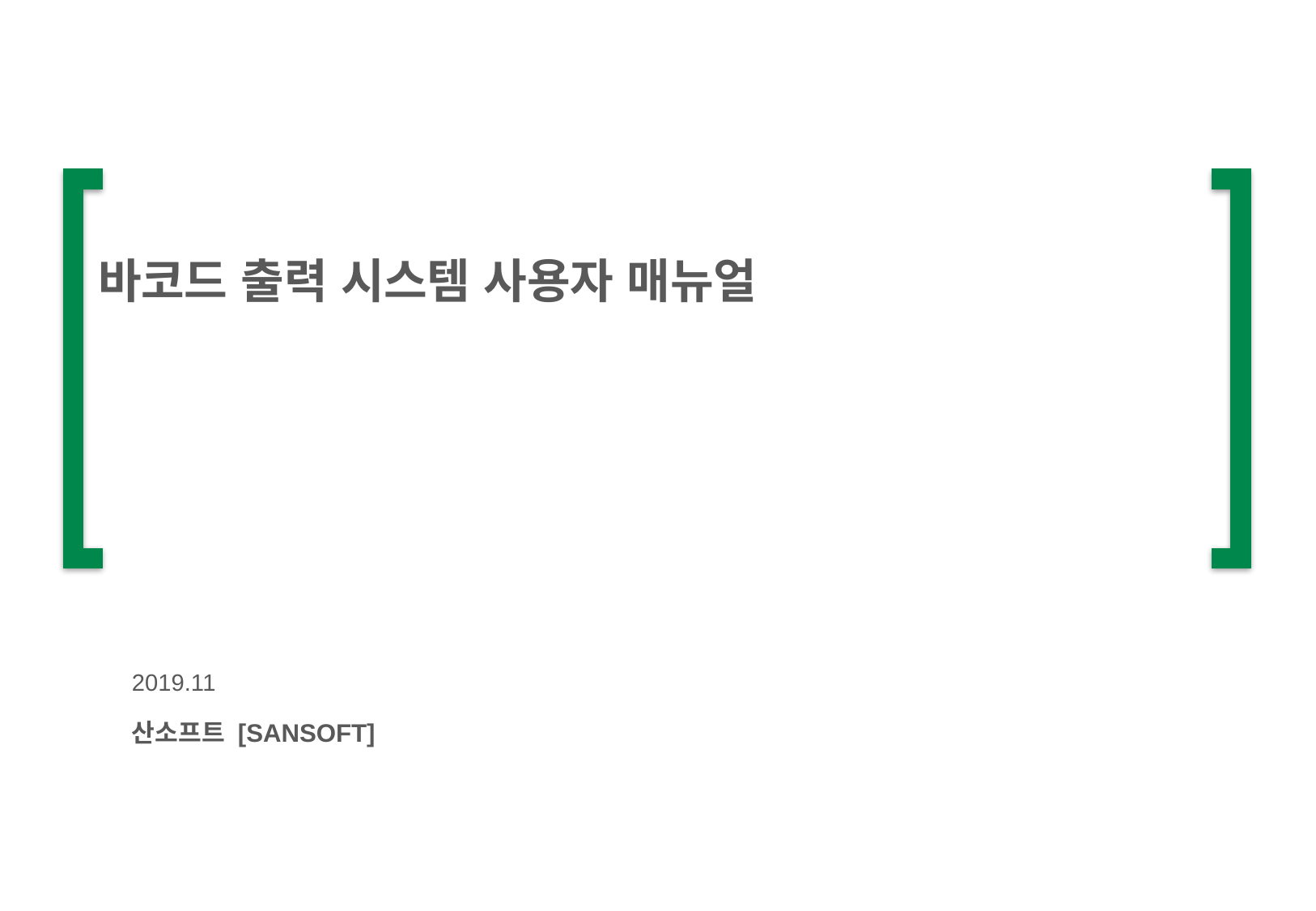

바코드 출력 시스템 사용자 매뉴얼
2019.11
산소프트 [SANSOFT]